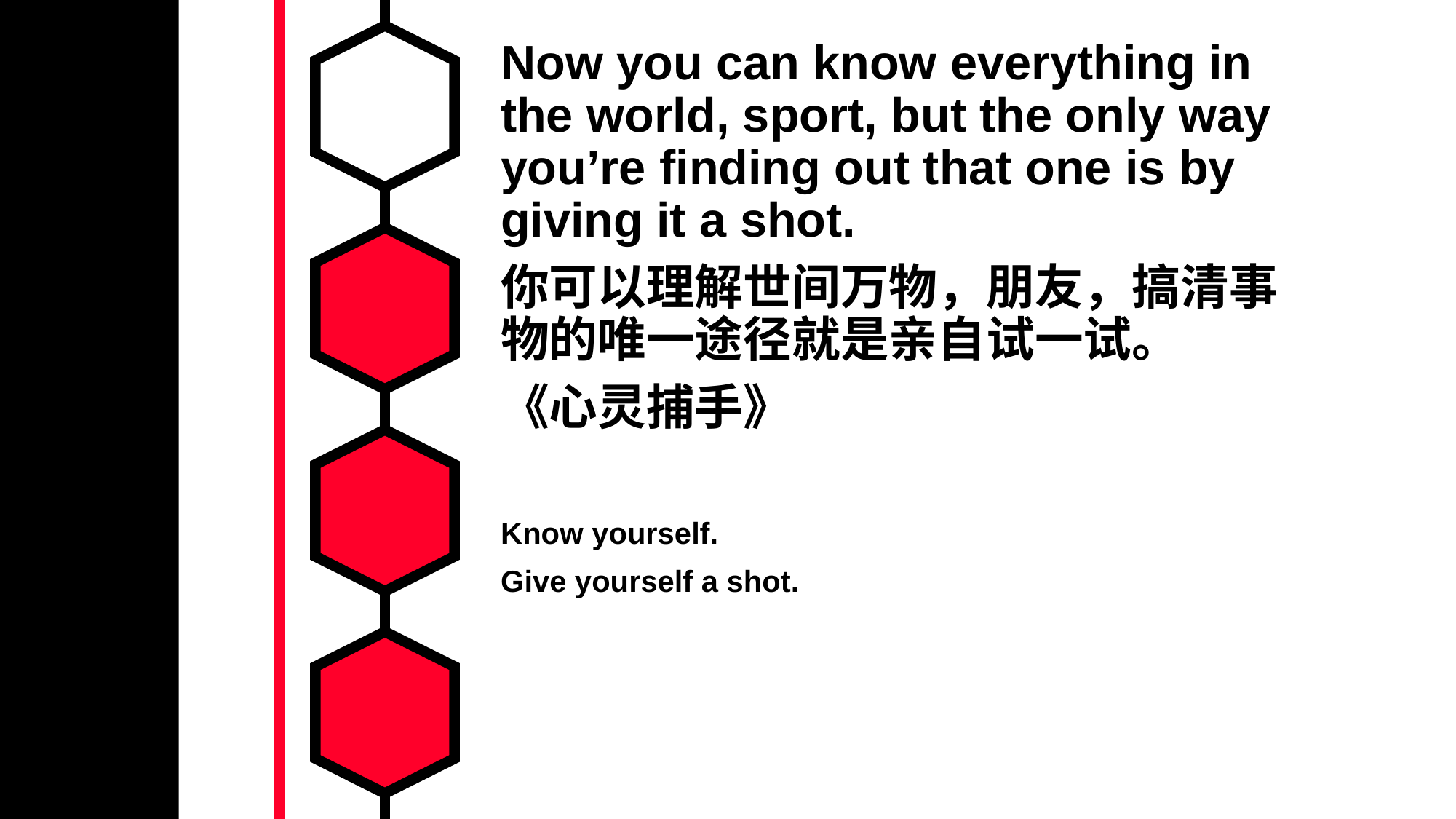

#
Now you can know everything in the world, sport, but the only way you’re finding out that one is by giving it a shot.
你可以理解世间万物，朋友，搞清事物的唯一途径就是亲自试一试。
《心灵捕手》

Know yourself.
Give yourself a shot.